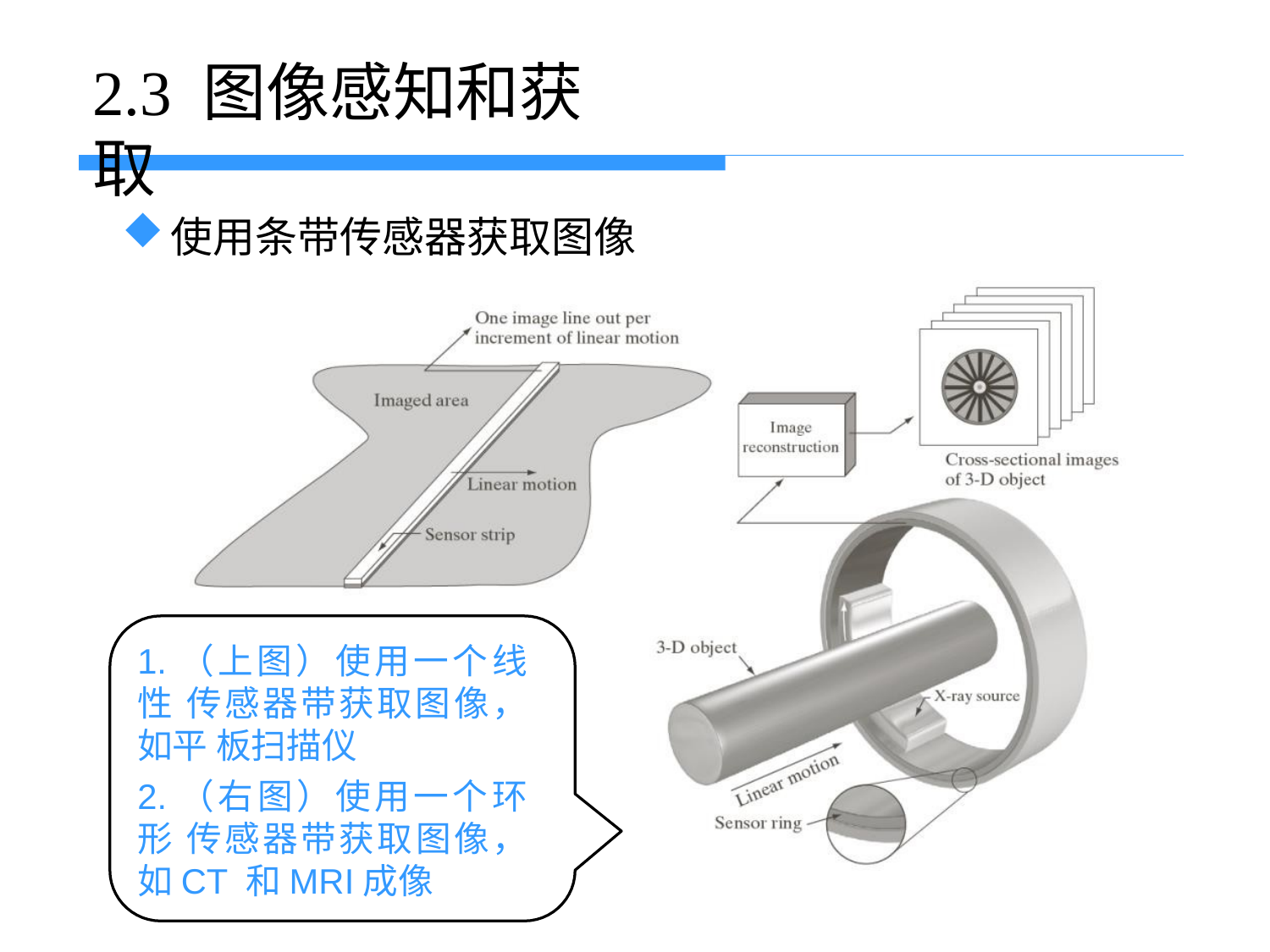

# 2.3 图像感知和获取
使用条带传感器获取图像

1.（上图）使用一个线性 传感器带获取图像，如平 板扫描仪
2.（右图）使用一个环形 传感器带获取图像，如CT 和MRI成像